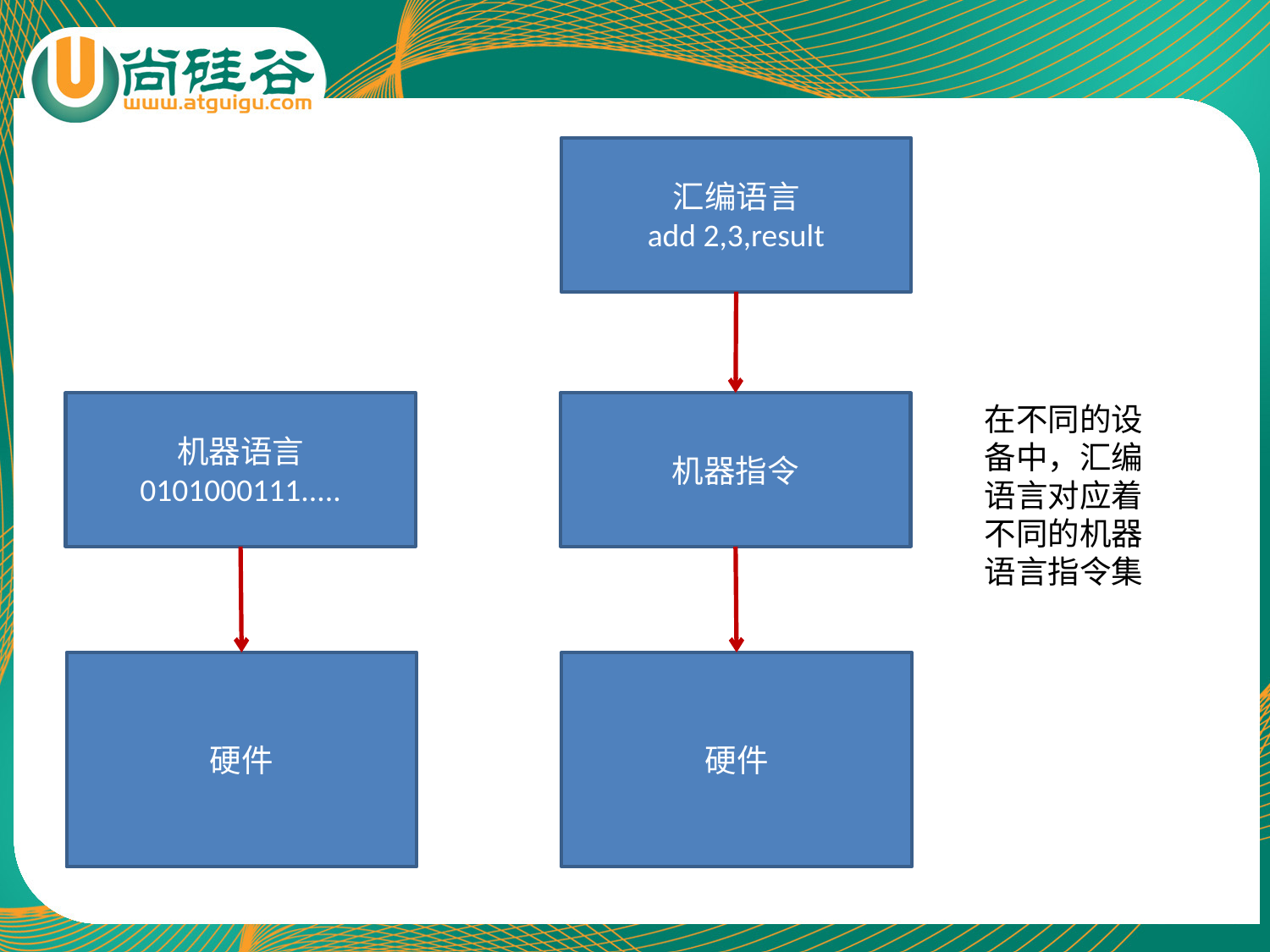

汇编语言
add 2,3,result
机器语言
0101000111.....
机器指令
在不同的设备中，汇编语言对应着不同的机器语言指令集
硬件
硬件